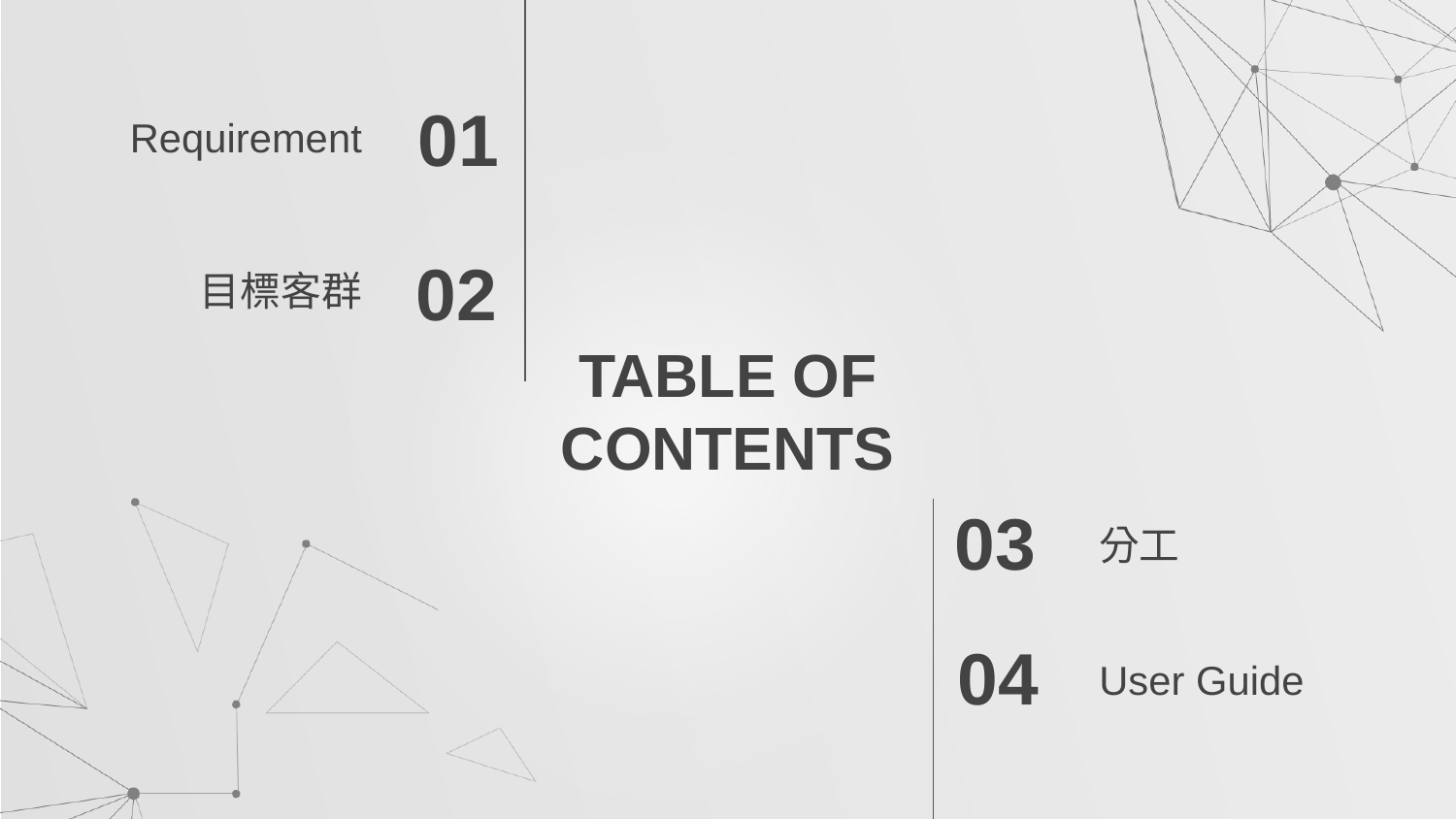

01
Requirement
02
目標客群
# TABLE OF CONTENTS
03
分工
04
User Guide